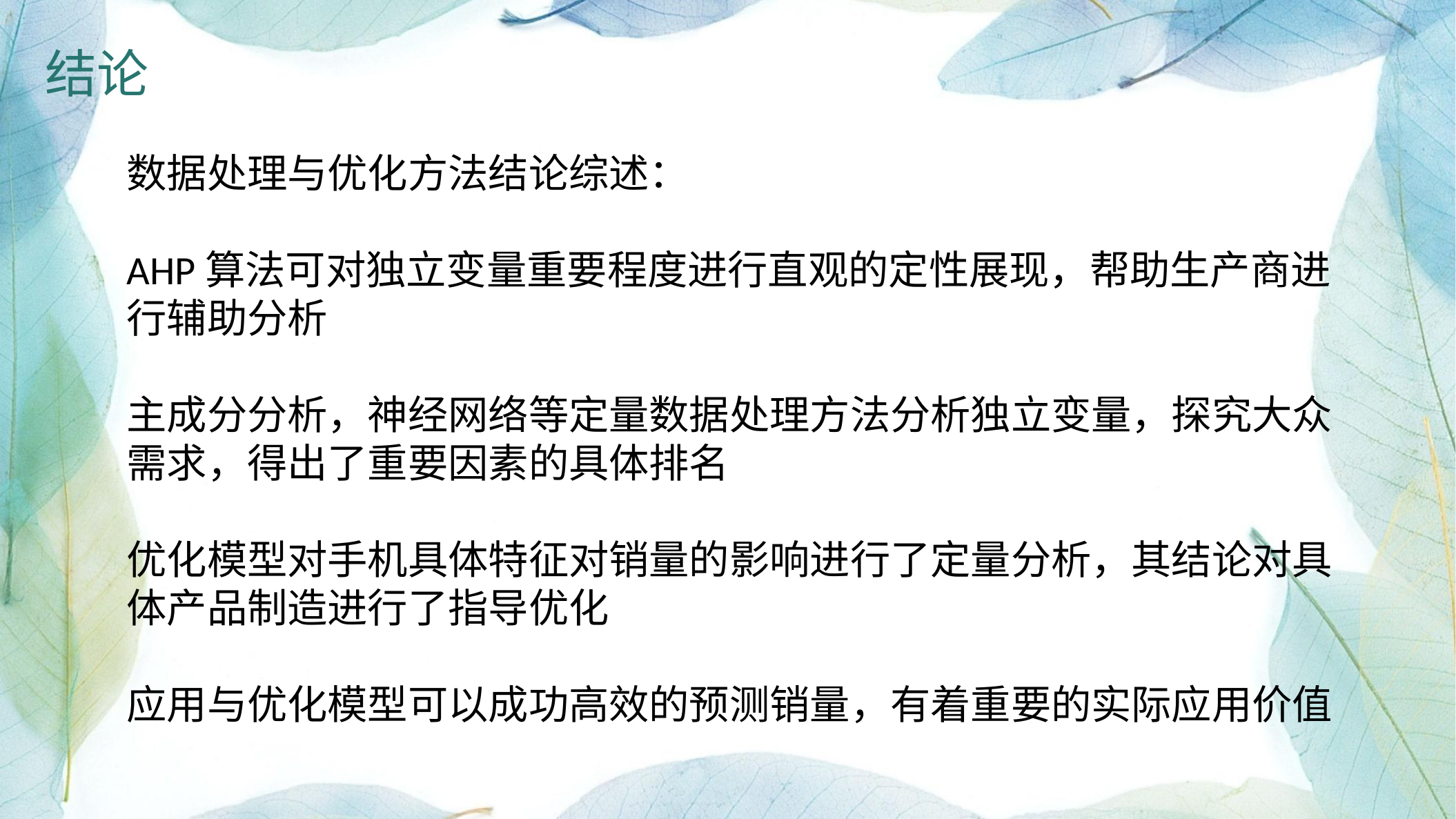

结论
数据处理与优化方法结论综述：

AHP算法可对独立变量重要程度进行直观的定性展现，帮助生产商进行辅助分析

主成分分析，神经网络等定量数据处理方法分析独立变量，探究大众需求，得出了重要因素的具体排名

优化模型对手机具体特征对销量的影响进行了定量分析，其结论对具体产品制造进行了指导优化

应用与优化模型可以成功高效的预测销量，有着重要的实际应用价值